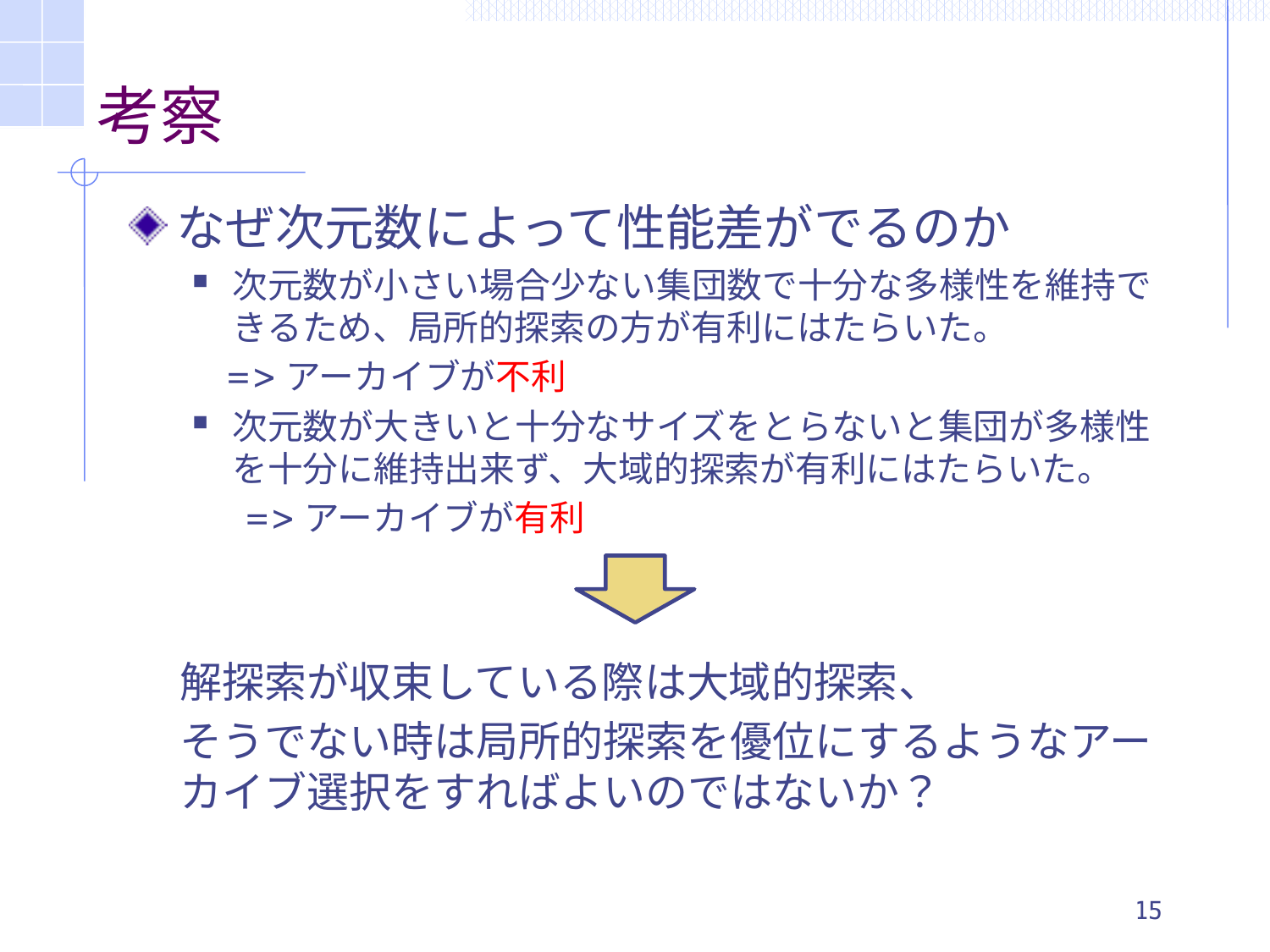

# 考察
なぜ次元数によって性能差がでるのか
次元数が小さい場合少ない集団数で十分な多様性を維持できるため、局所的探索の方が有利にはたらいた。
   =>アーカイブが不利
次元数が大きいと十分なサイズをとらないと集団が多様性を十分に維持出来ず、大域的探索が有利にはたらいた。
　 =>アーカイブが有利

解探索が収束している際は大域的探索、
そうでない時は局所的探索を優位にするようなアーカイブ選択をすればよいのではないか？

15